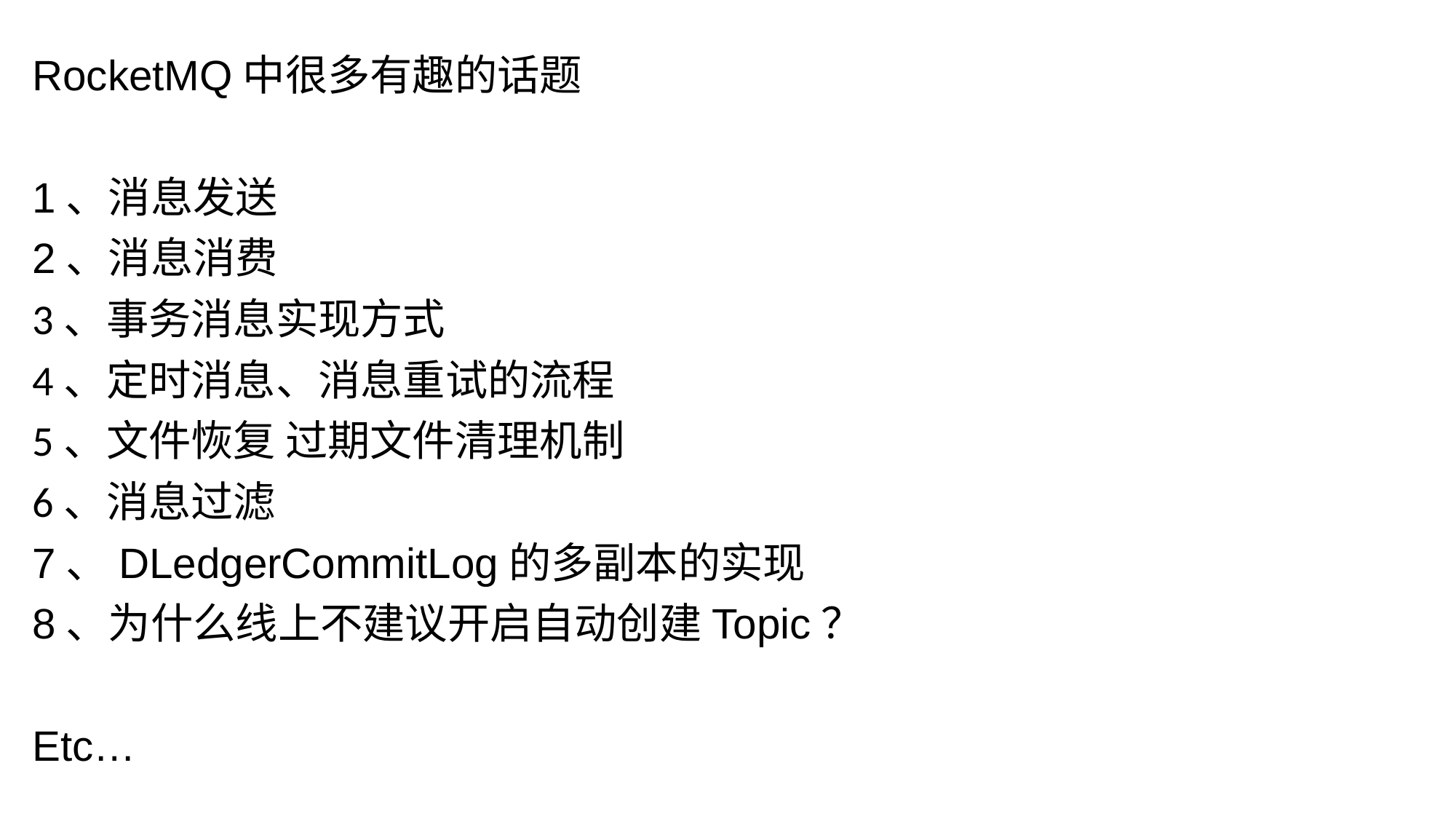

RocketMQ中很多有趣的话题

1、消息发送
2、消息消费
3、事务消息实现方式
4、定时消息、消息重试的流程
5、文件恢复 过期文件清理机制
6、消息过滤
7、DLedgerCommitLog的多副本的实现
8、为什么线上不建议开启自动创建Topic？

Etc…